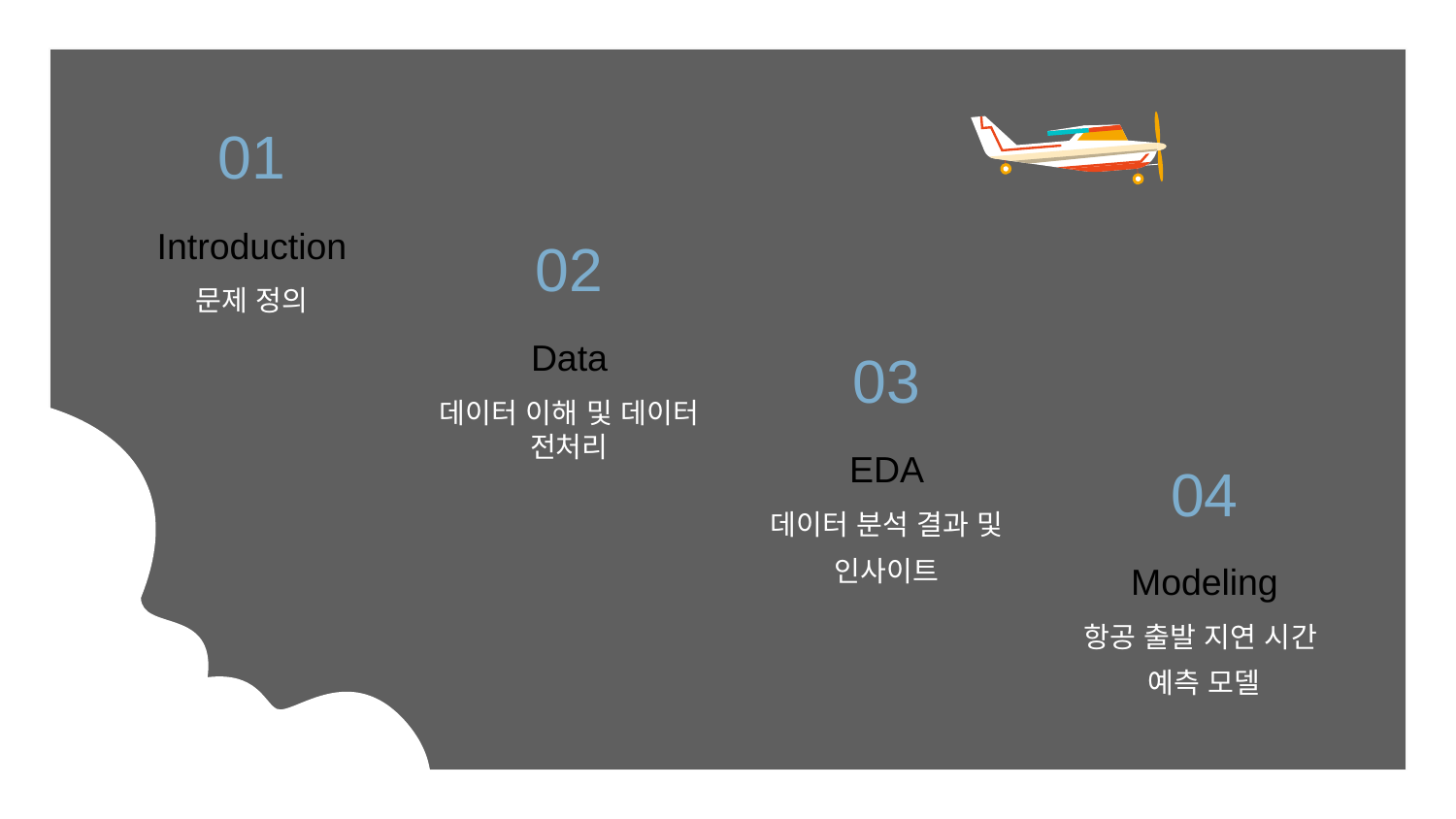

# 01
Introduction
02
문제 정의
Data
03
데이터 이해 및 데이터 전처리
EDA
04
데이터 분석 결과 및
인사이트
Modeling
항공 출발 지연 시간
예측 모델